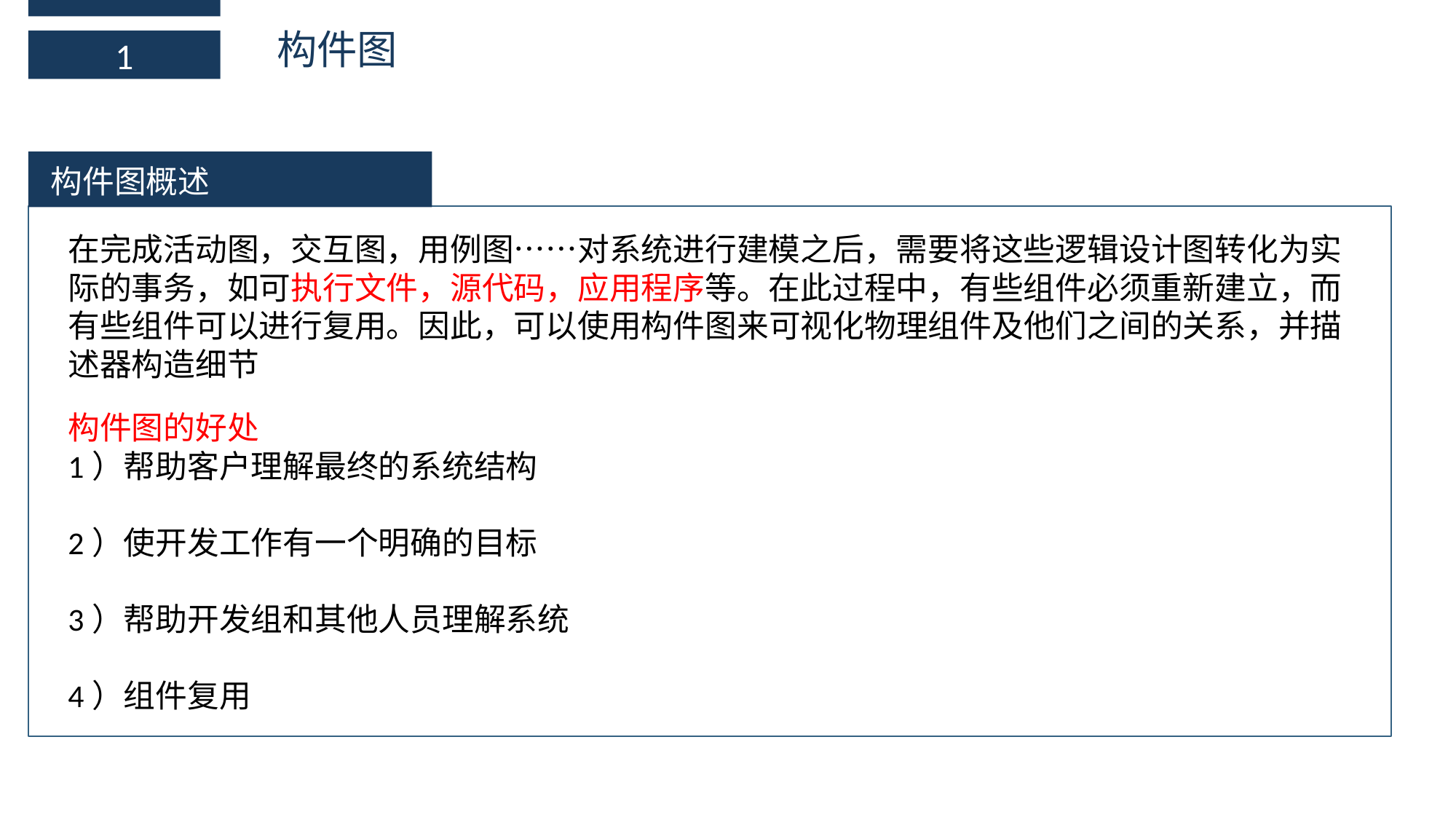

构件图
1

在完成活动图，交互图，用例图……对系统进行建模之后，需要将这些逻辑设计图转化为实际的事务，如可执行文件，源代码，应用程序等。在此过程中，有些组件必须重新建立，而有些组件可以进行复用。因此，可以使用构件图来可视化物理组件及他们之间的关系，并描述器构造细节
构件图概述
构件图的好处
1）帮助客户理解最终的系统结构

2）使开发工作有一个明确的目标

3）帮助开发组和其他人员理解系统

4）组件复用